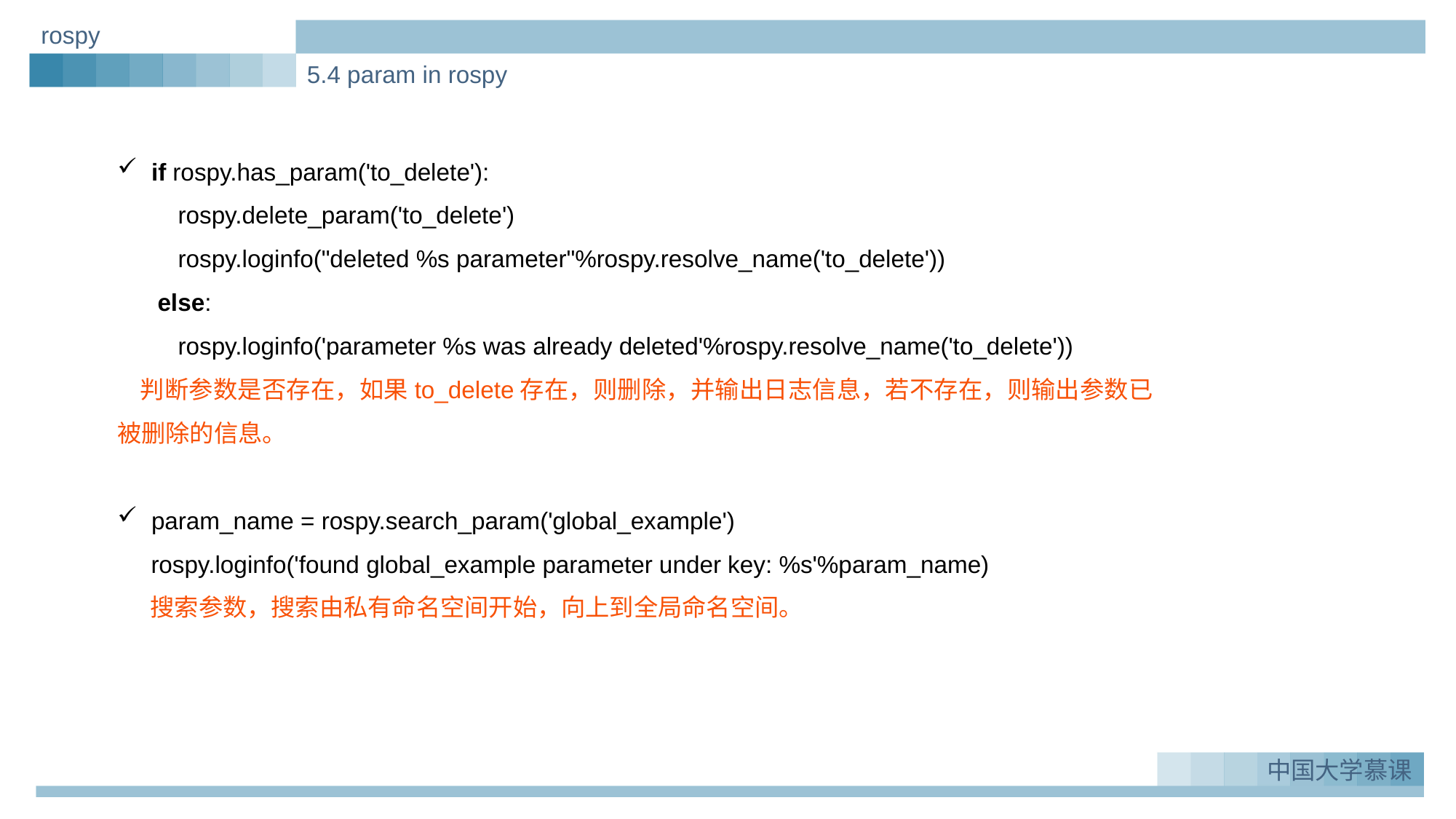

rospy
5.4 param in rospy

if rospy.has_param('to_delete'):
         rospy.delete_param('to_delete')
         rospy.loginfo("deleted %s parameter"%rospy.resolve_name('to_delete'))
      else:
         rospy.loginfo('parameter %s was already deleted'%rospy.resolve_name('to_delete'))
   判断参数是否存在，如果to_delete存在，则删除，并输出日志信息，若不存在，则输出参数已被删除的信息。

param_name = rospy.search_param('global_example')
     rospy.loginfo('found global_example parameter under key: %s'%param_name)
     搜索参数，搜索由私有命名空间开始，向上到全局命名空间。
实例一：Greeting_demo
1.
中国大学慕课